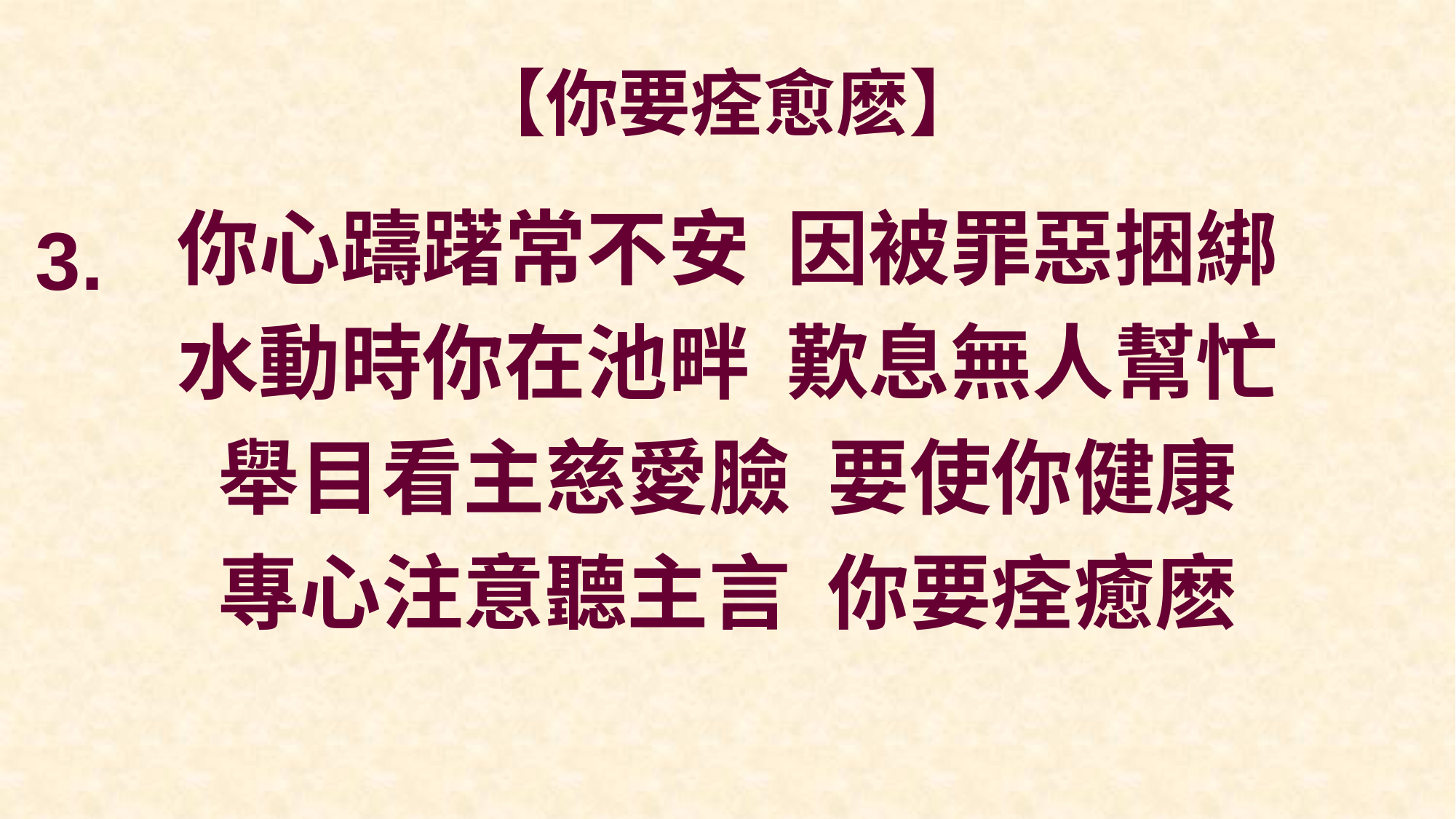

# 【你要痊愈麽】
你心躊躇常不安  因被罪惡捆綁
水動時你在池畔  歎息無人幫忙
舉目看主慈愛臉  要使你健康
專心注意聽主言  你要痊癒麽
3.